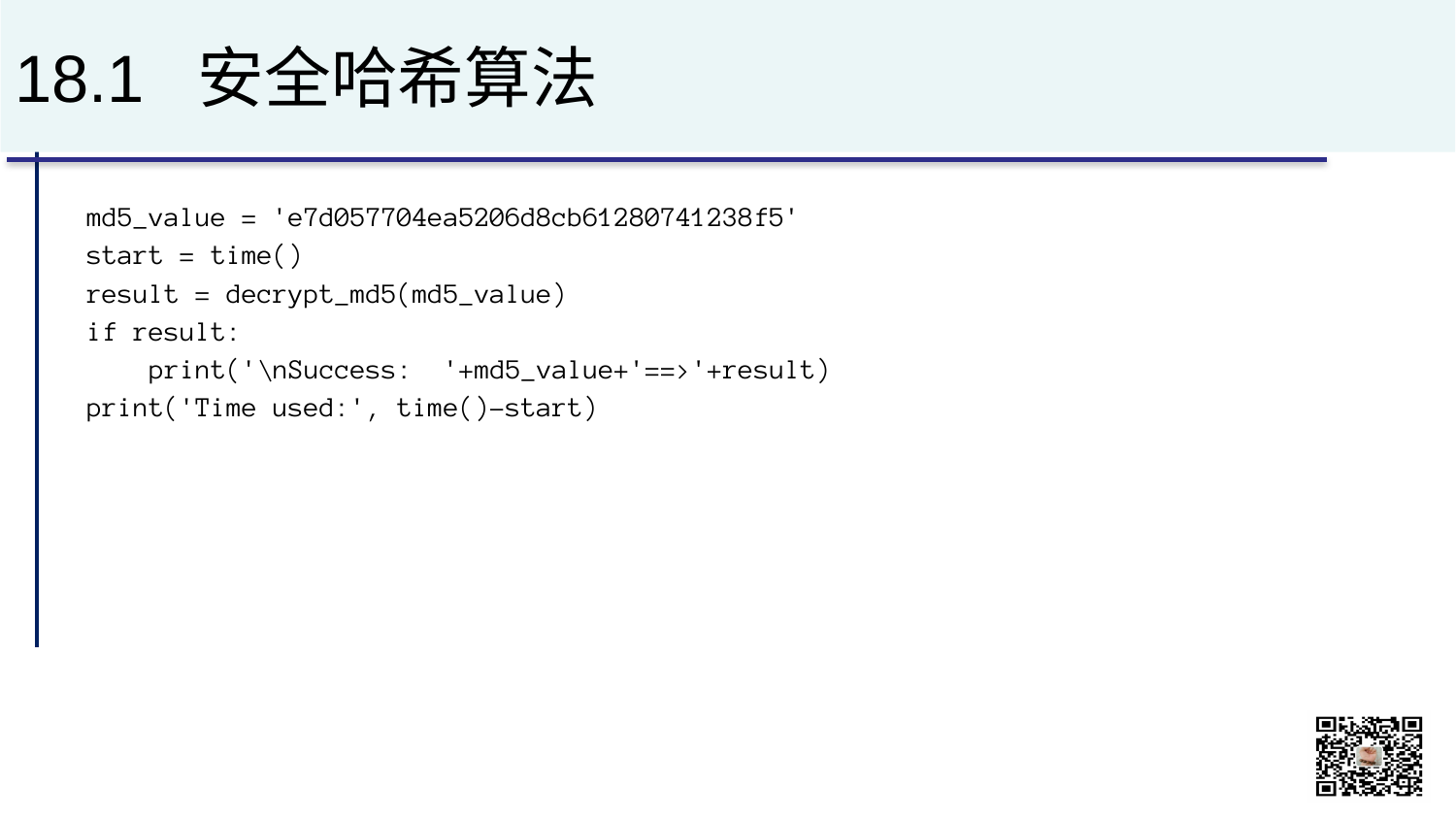

# 18.1  安全哈希算法
md5_value = 'e7d057704ea5206d8cb61280741238f5'
start = time()
result = decrypt_md5(md5_value)
if result:
    print('\nSuccess:  '+md5_value+'==>'+result)
print('Time used:', time()-start)